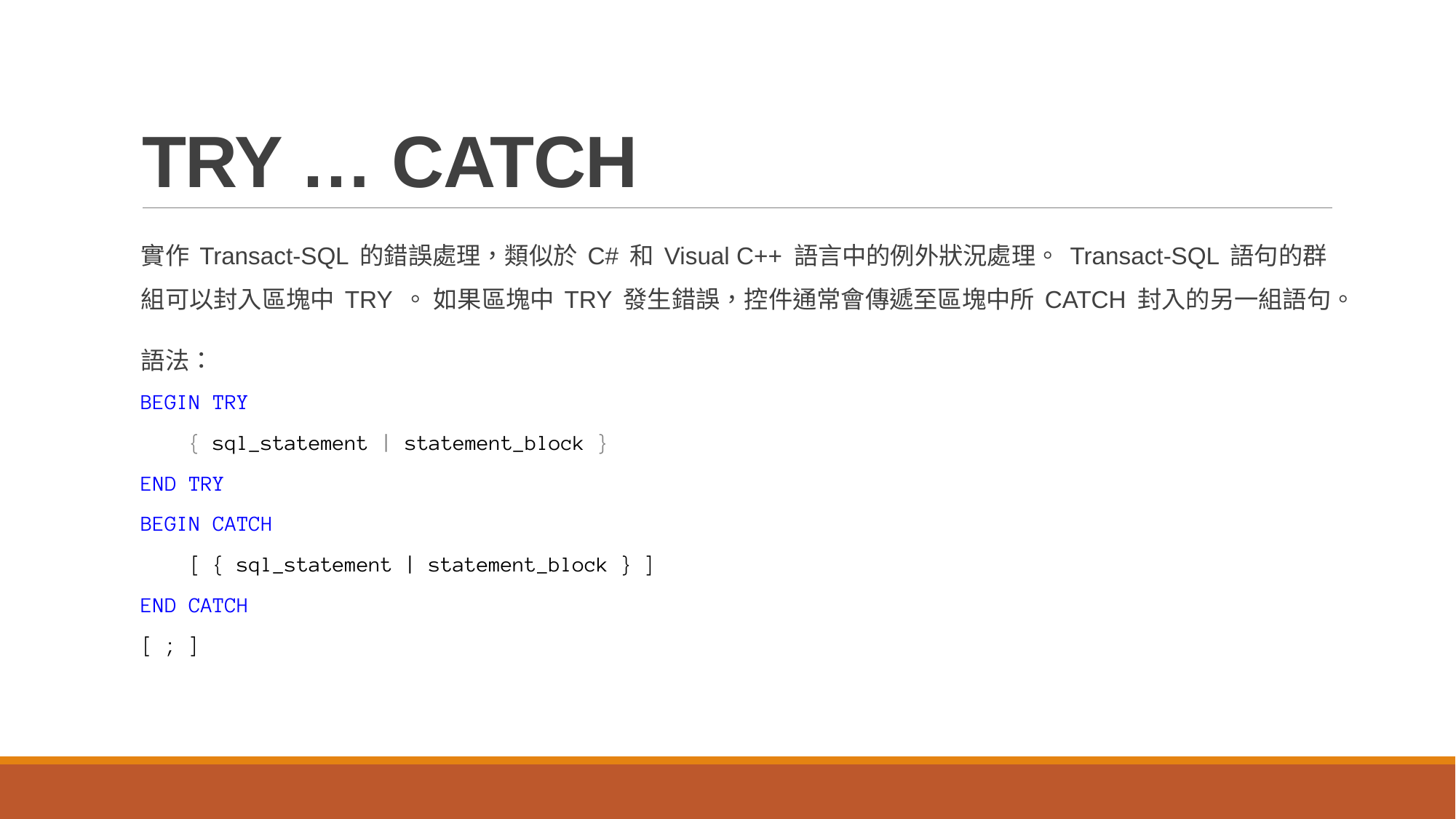

# TRY … CATCH
實作 Transact-SQL 的錯誤處理，類似於 C# 和 Visual C++ 語言中的例外狀況處理。 Transact-SQL 語句的群組可以封入區塊中 TRY 。 如果區塊中 TRY 發生錯誤，控件通常會傳遞至區塊中所 CATCH 封入的另一組語句。
語法：
BEGIN TRY
    { sql_statement | statement_block }
END TRY
BEGIN CATCH
    [ { sql_statement | statement_block } ]
END CATCH
[ ; ]